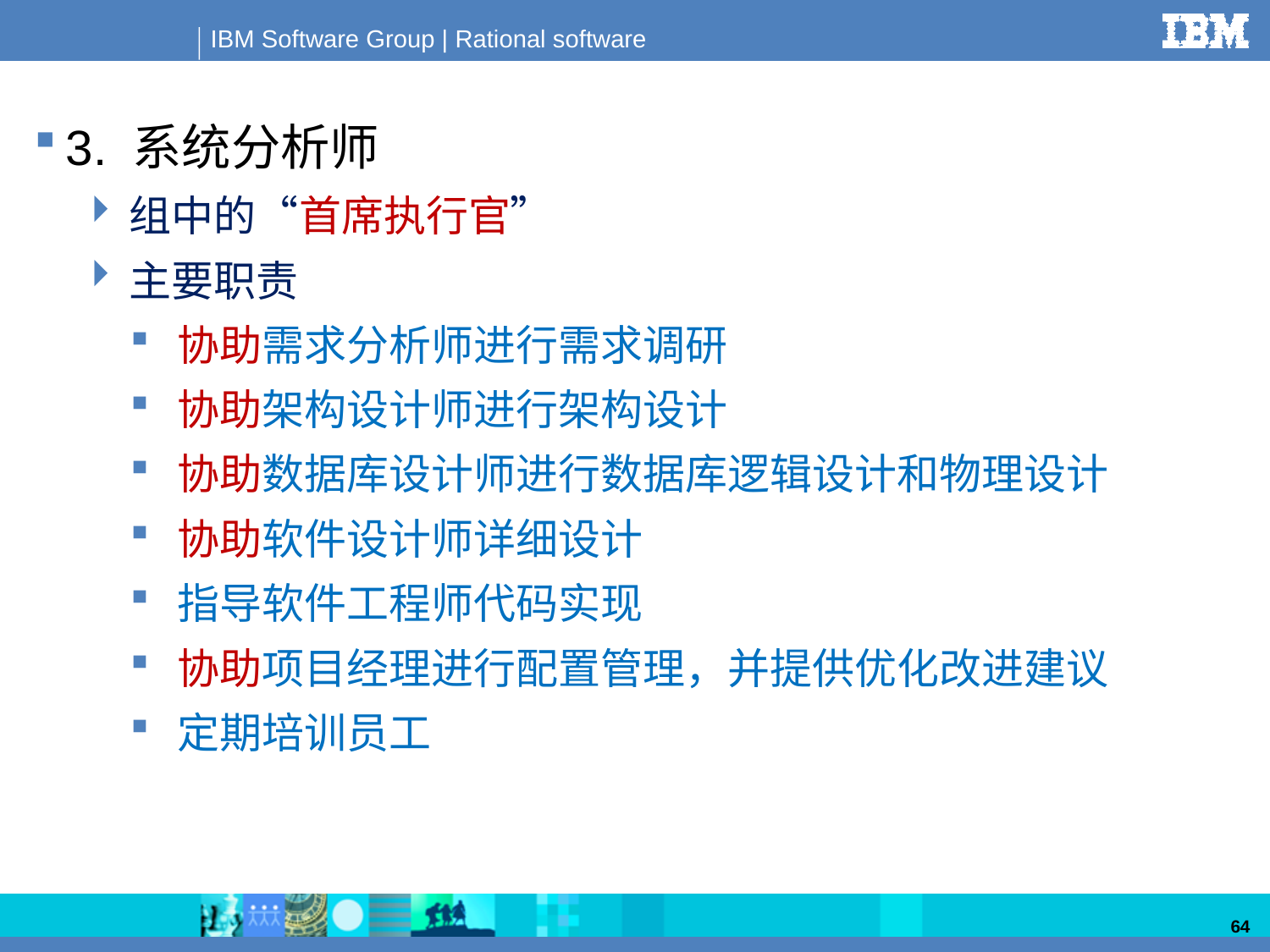

3. 系统分析师
组中的“首席执行官”
主要职责
协助需求分析师进行需求调研
协助架构设计师进行架构设计
协助数据库设计师进行数据库逻辑设计和物理设计
协助软件设计师详细设计
指导软件工程师代码实现
协助项目经理进行配置管理，并提供优化改进建议
定期培训员工

64